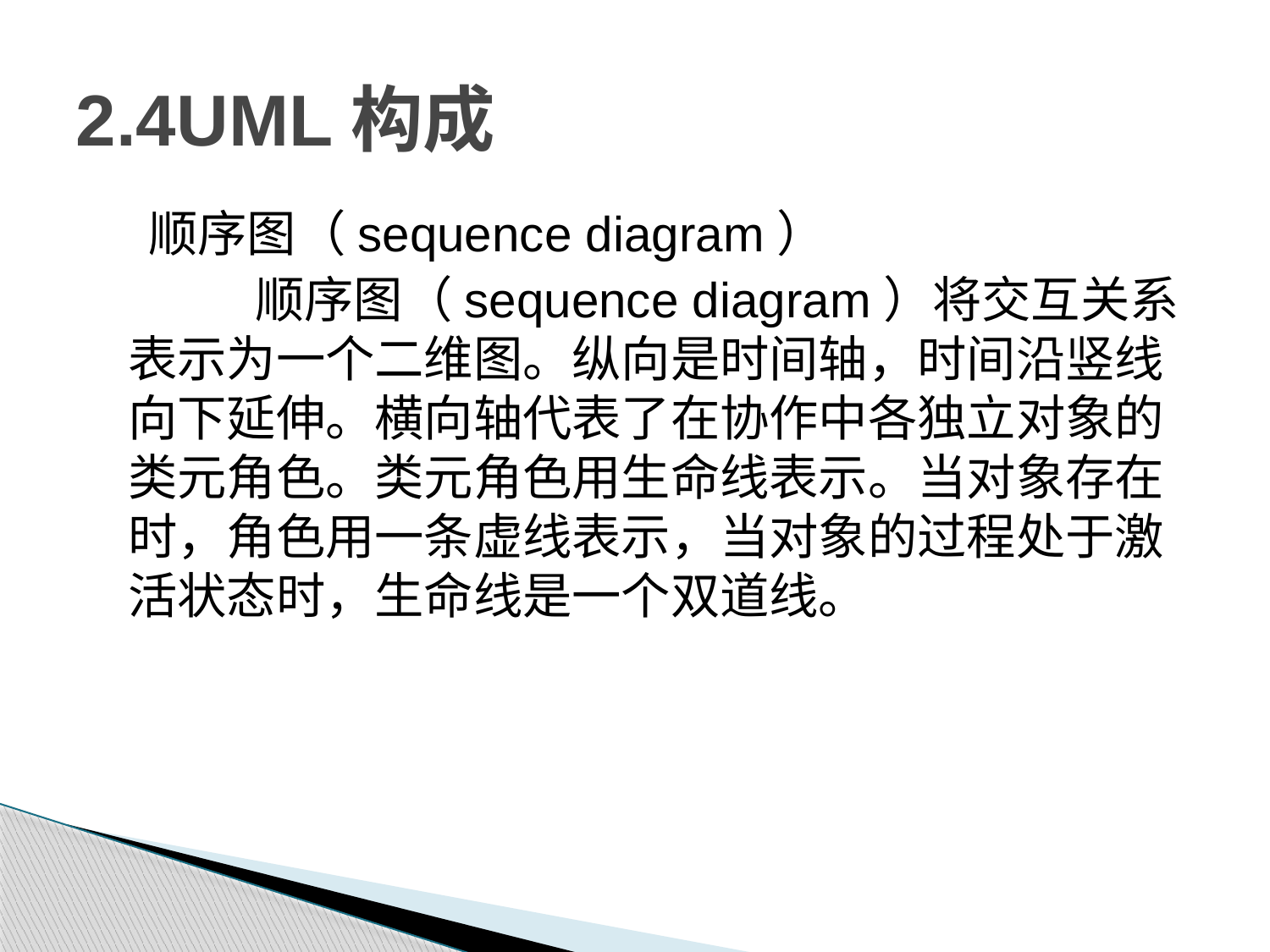

# 2.4UML构成
    顺序图（sequence diagram）
		顺序图（sequence diagram）将交互关系表示为一个二维图。纵向是时间轴，时间沿竖线向下延伸。横向轴代表了在协作中各独立对象的类元角色。类元角色用生命线表示。当对象存在时，角色用一条虚线表示，当对象的过程处于激活状态时，生命线是一个双道线。